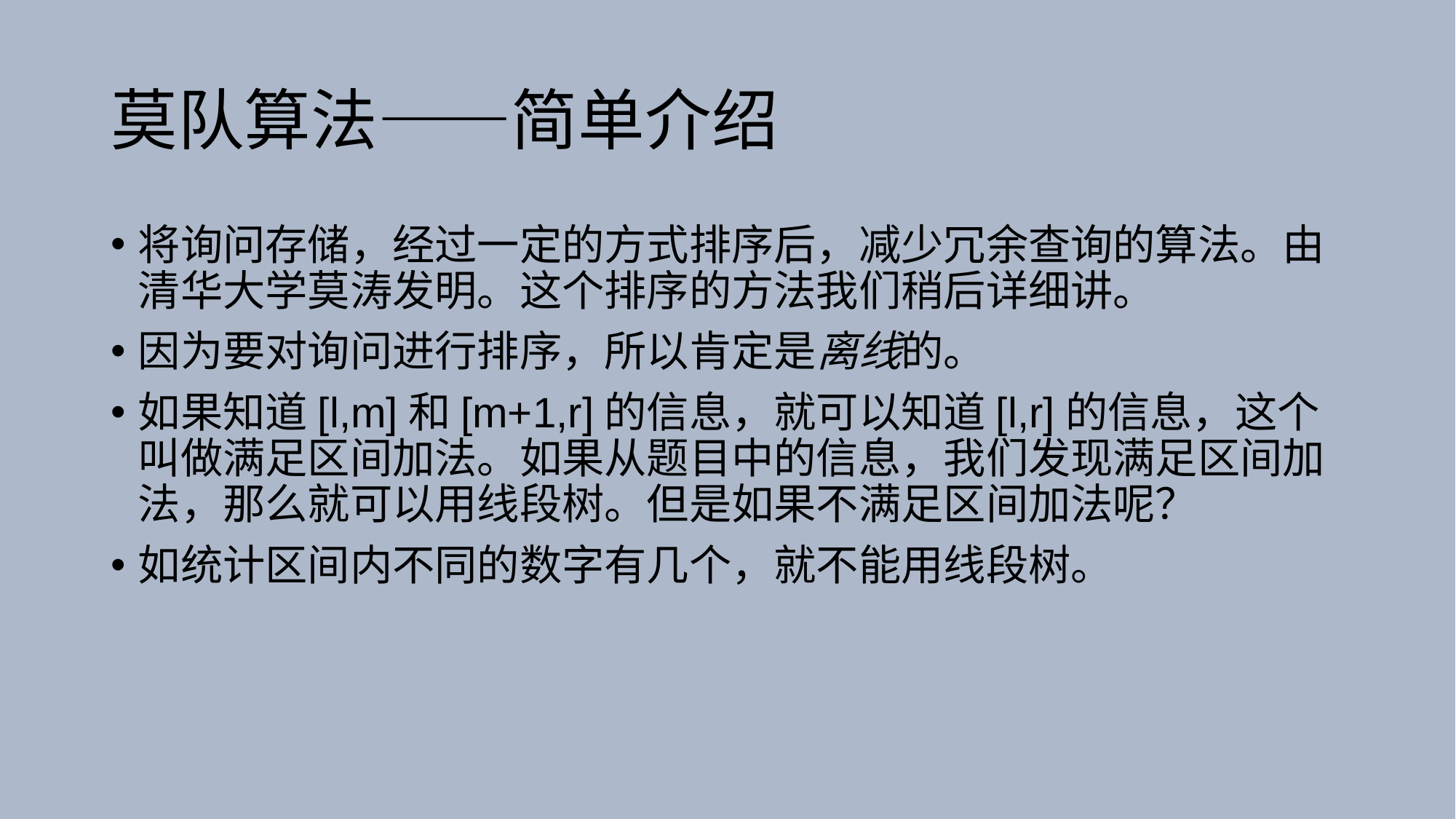

# 莫队算法——简单介绍
将询问存储，经过一定的方式排序后，减少冗余查询的算法。由清华大学莫涛发明。这个排序的方法我们稍后详细讲。
因为要对询问进行排序，所以肯定是离线的。
如果知道[l,m]和[m+1,r]的信息，就可以知道[l,r]的信息，这个叫做满足区间加法。如果从题目中的信息，我们发现满足区间加法，那么就可以用线段树。但是如果不满足区间加法呢？
如统计区间内不同的数字有几个，就不能用线段树。